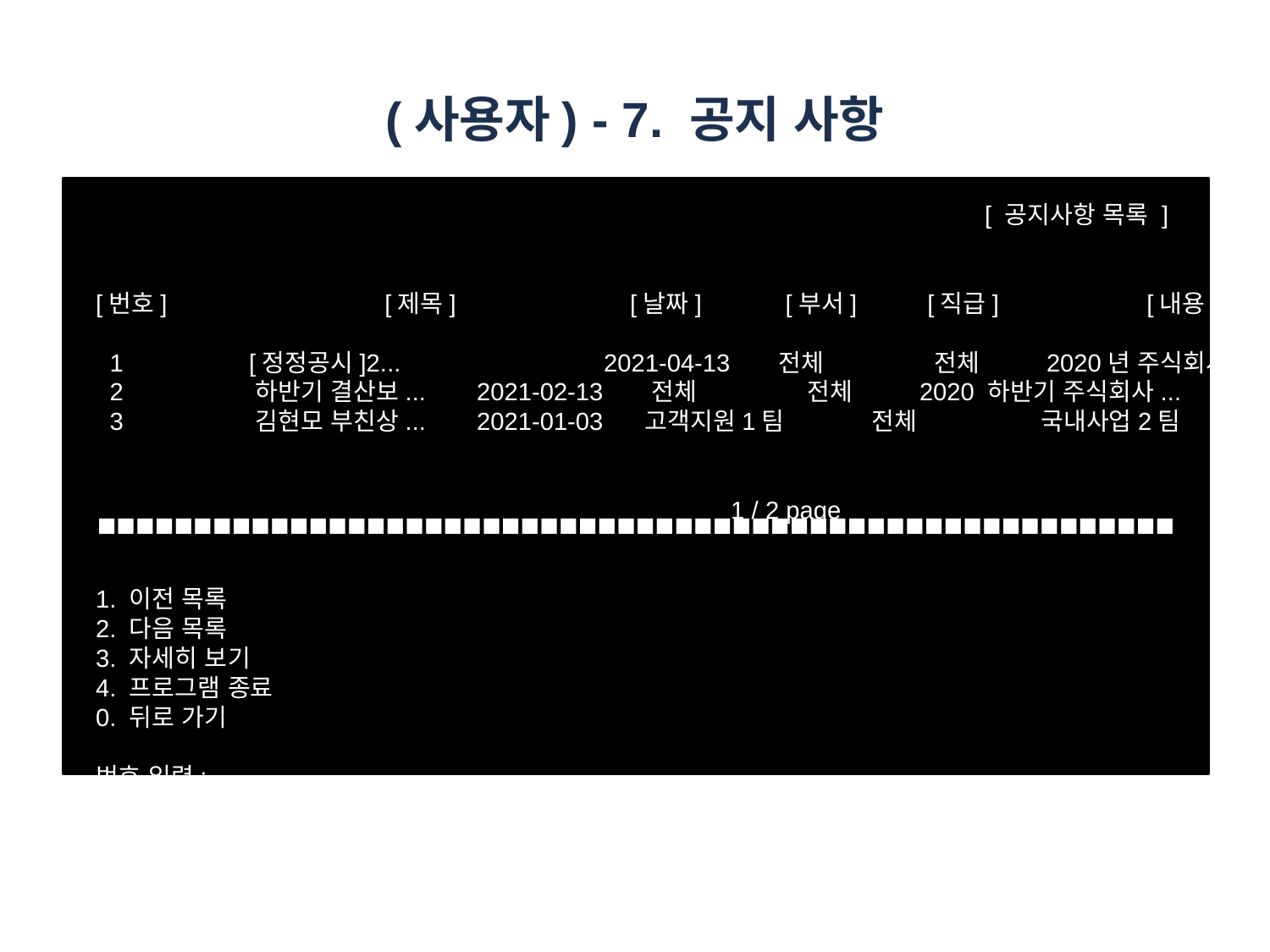

# (사용자) - 7. 공지 사항

							[ 공지사항 목록 ]

[번호]		     [제목]	                      [날짜]            [부서]	          [직급]	     [내용]

  1                  [정정공시]2...		2021-04-13	      전체	           전체	        2020년 주식회사의 사...
  2                  하반기 결산보...	2021-02-13	      전체	           전체	        2020 하반기 주식회사...
  3                  김현모 부친상...	2021-01-03	     고객지원1팀	  전체	        국내사업2팀

															1 / 2 page

1. 이전 목록
2. 다음 목록
3. 자세히 보기
4. 프로그램 종료
0. 뒤로 가기

번호 입력:

■■■■■■■■■■■■■■■■■■■■■■■■■■■■■■■■■■■■■■■■■■■■■■■■■■■■■■■■